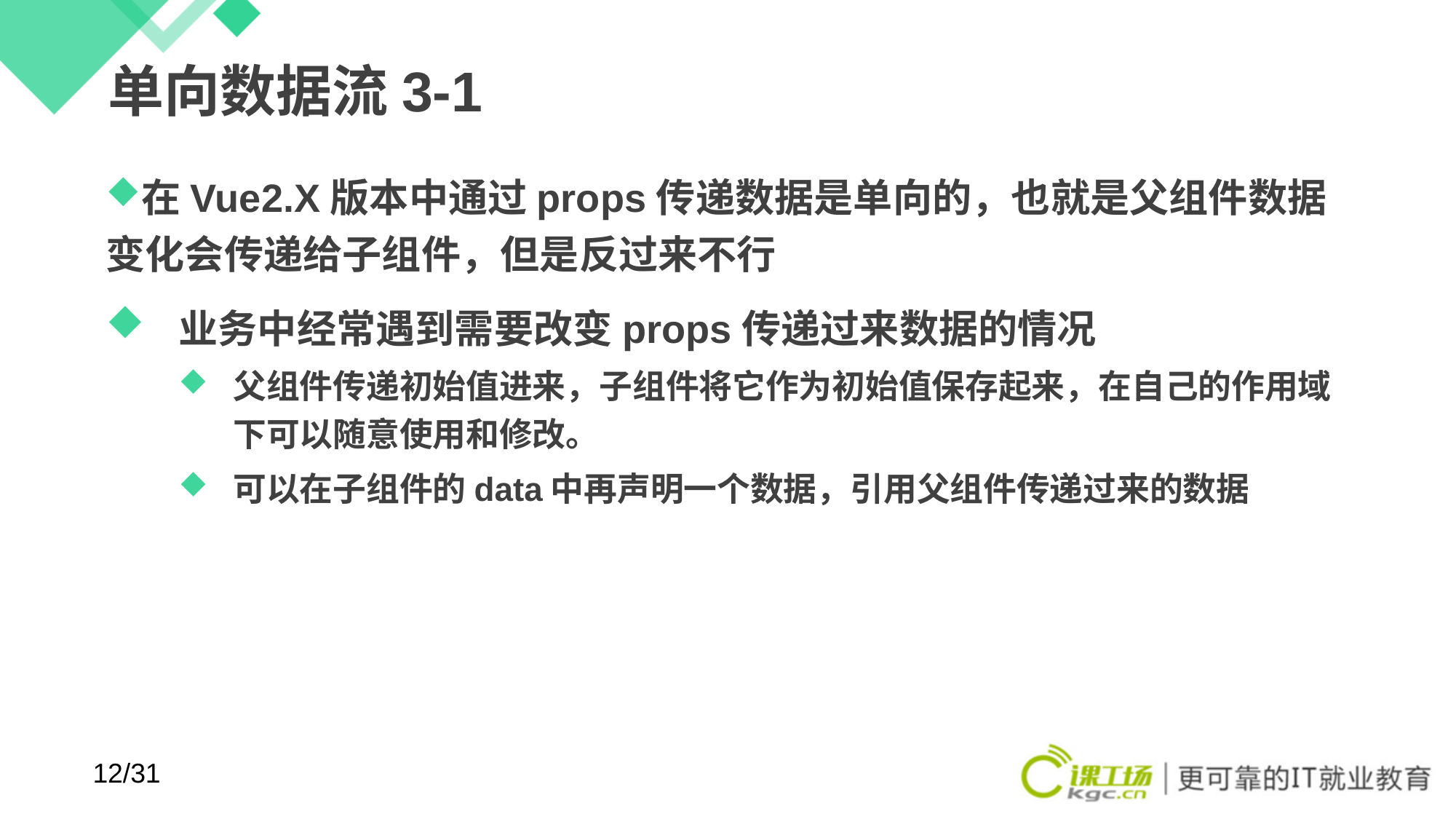

# 单向数据流3-1
在Vue2.X版本中通过props传递数据是单向的，也就是父组件数据变化会传递给子组件，但是反过来不行
业务中经常遇到需要改变props传递过来数据的情况
父组件传递初始值进来，子组件将它作为初始值保存起来，在自己的作用域下可以随意使用和修改。
可以在子组件的data中再声明一个数据，引用父组件传递过来的数据